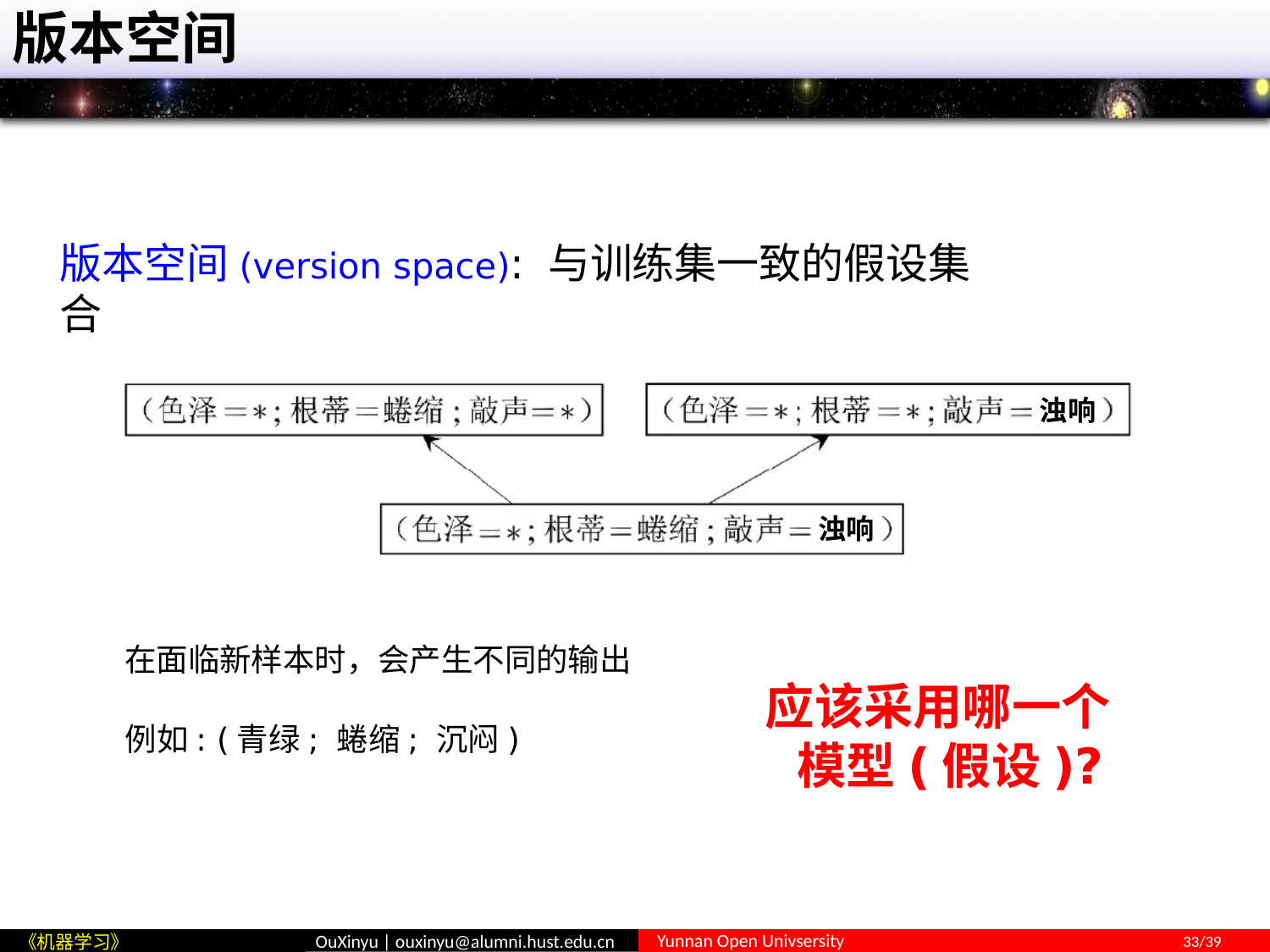

# 版本空间
版本空间(version space): 与训练集一致的假设集合

浊响
浊响
在面临新样本时，会产生不同的输出

例如: (青绿; 蜷缩; 沉闷)
应该采用哪一个 模型(假设)?